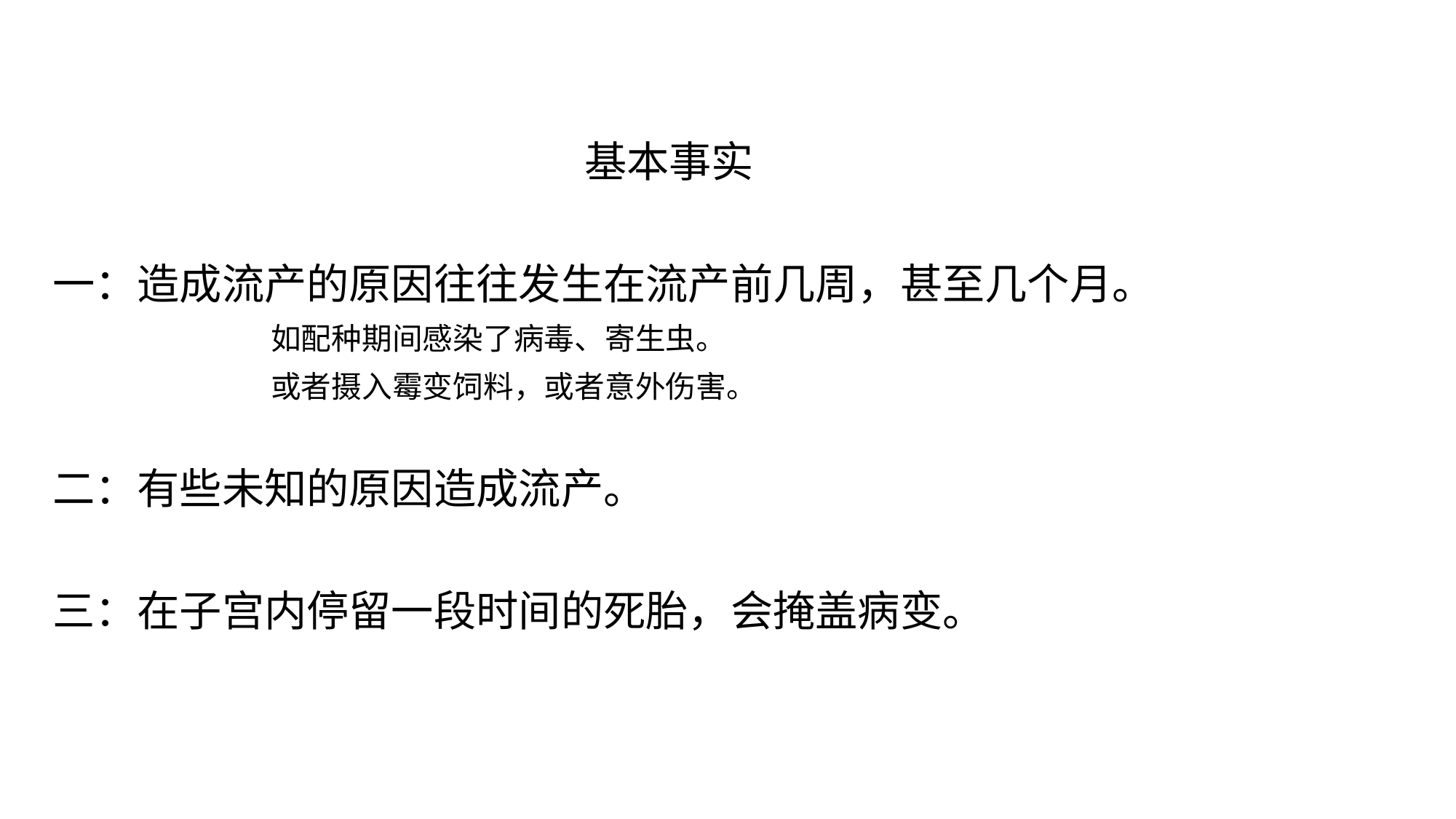

基本事实

一：造成流产的原因往往发生在流产前几周，甚至几个月。
		如配种期间感染了病毒、寄生虫。
		或者摄入霉变饲料，或者意外伤害。

二：有些未知的原因造成流产。

三：在子宫内停留一段时间的死胎，会掩盖病变。